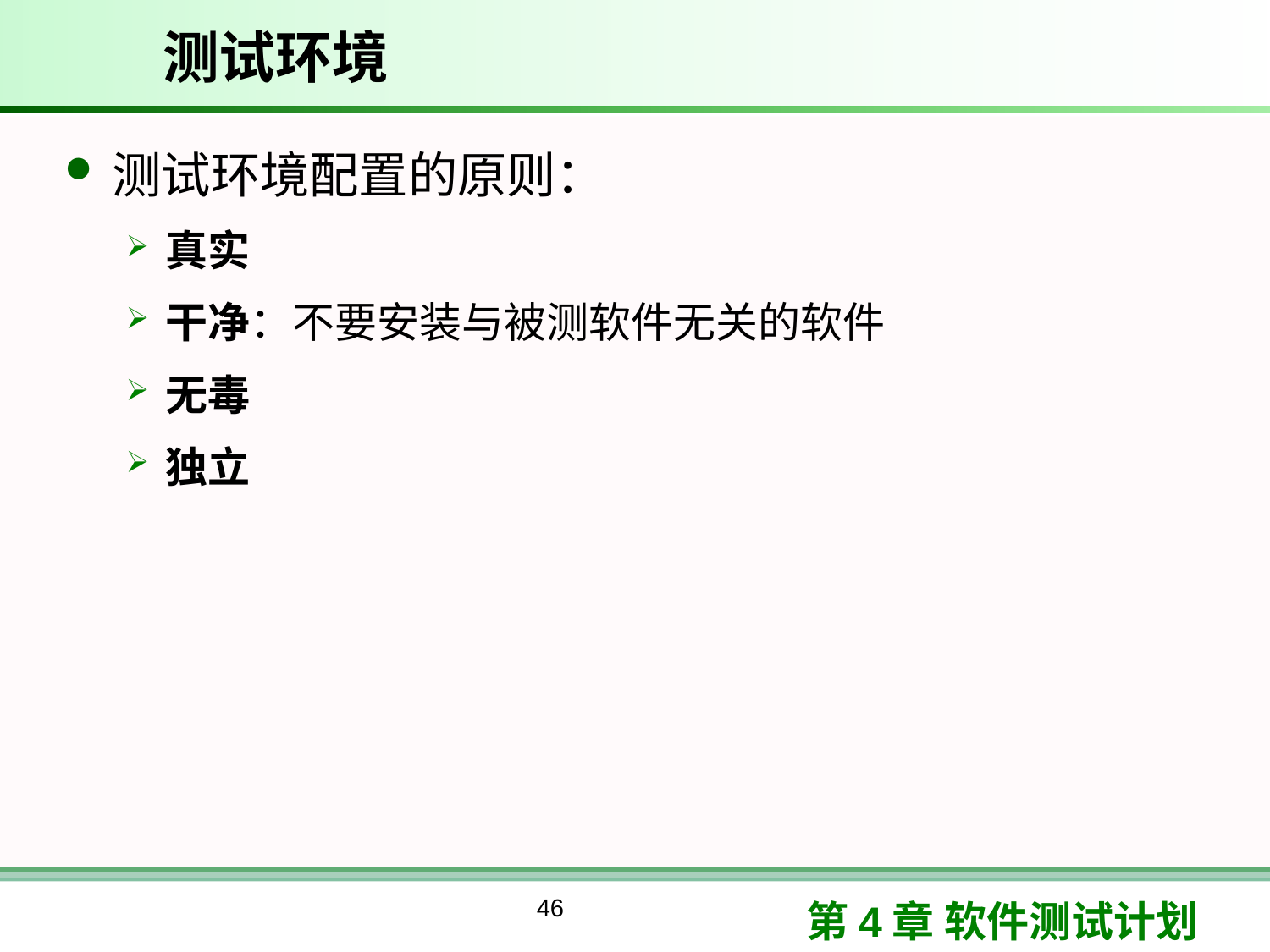

# 测试环境
测试环境配置的原则：
真实
干净：不要安装与被测软件无关的软件
无毒
独立
46